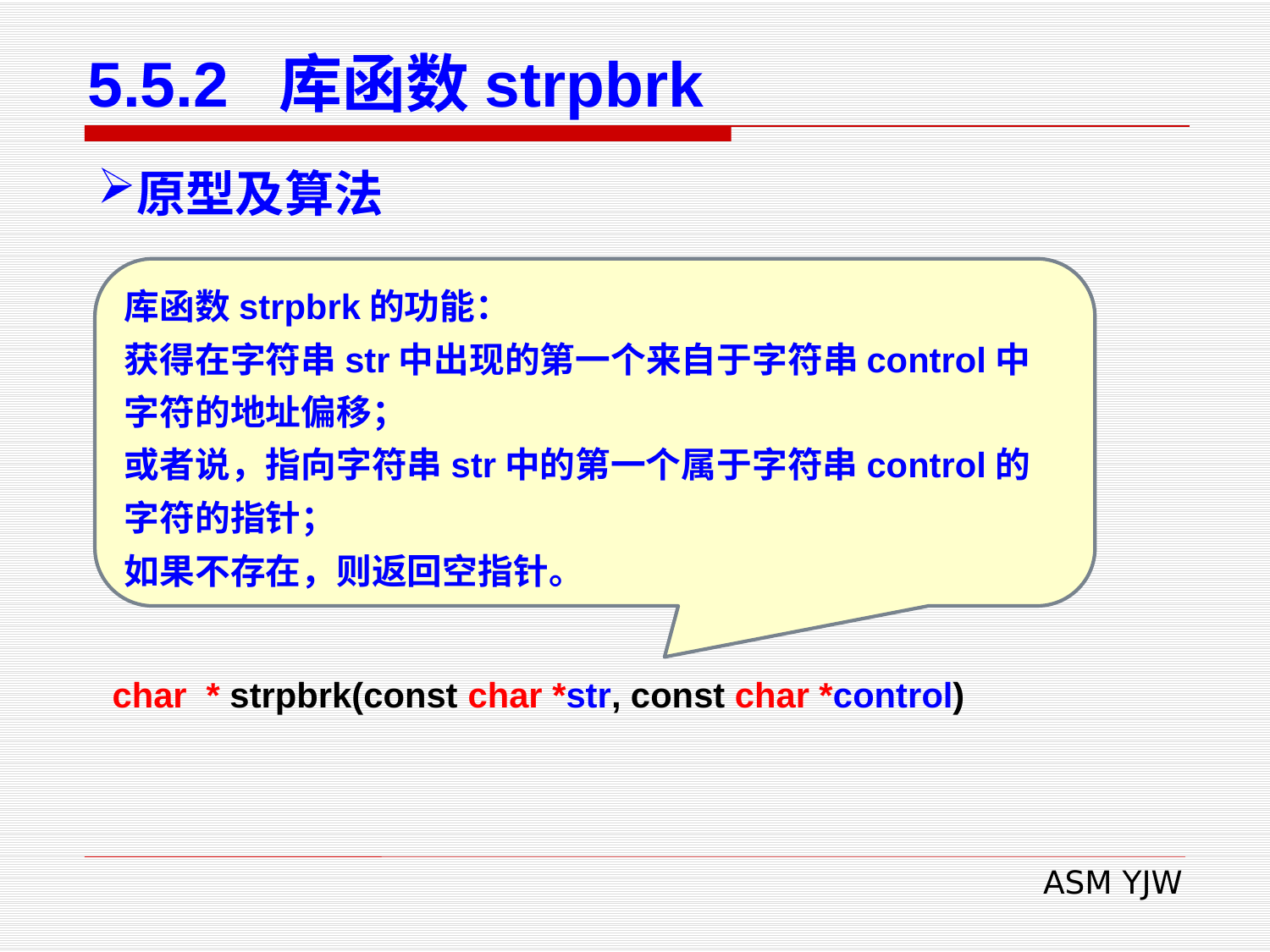

# 5.5.2  库函数strpbrk
原型及算法
库函数strpbrk的功能：
获得在字符串str中出现的第一个来自于字符串control中字符的地址偏移；
或者说，指向字符串str中的第一个属于字符串control的字符的指针；
如果不存在，则返回空指针。
 char  * strpbrk(const char *str, const char *control)